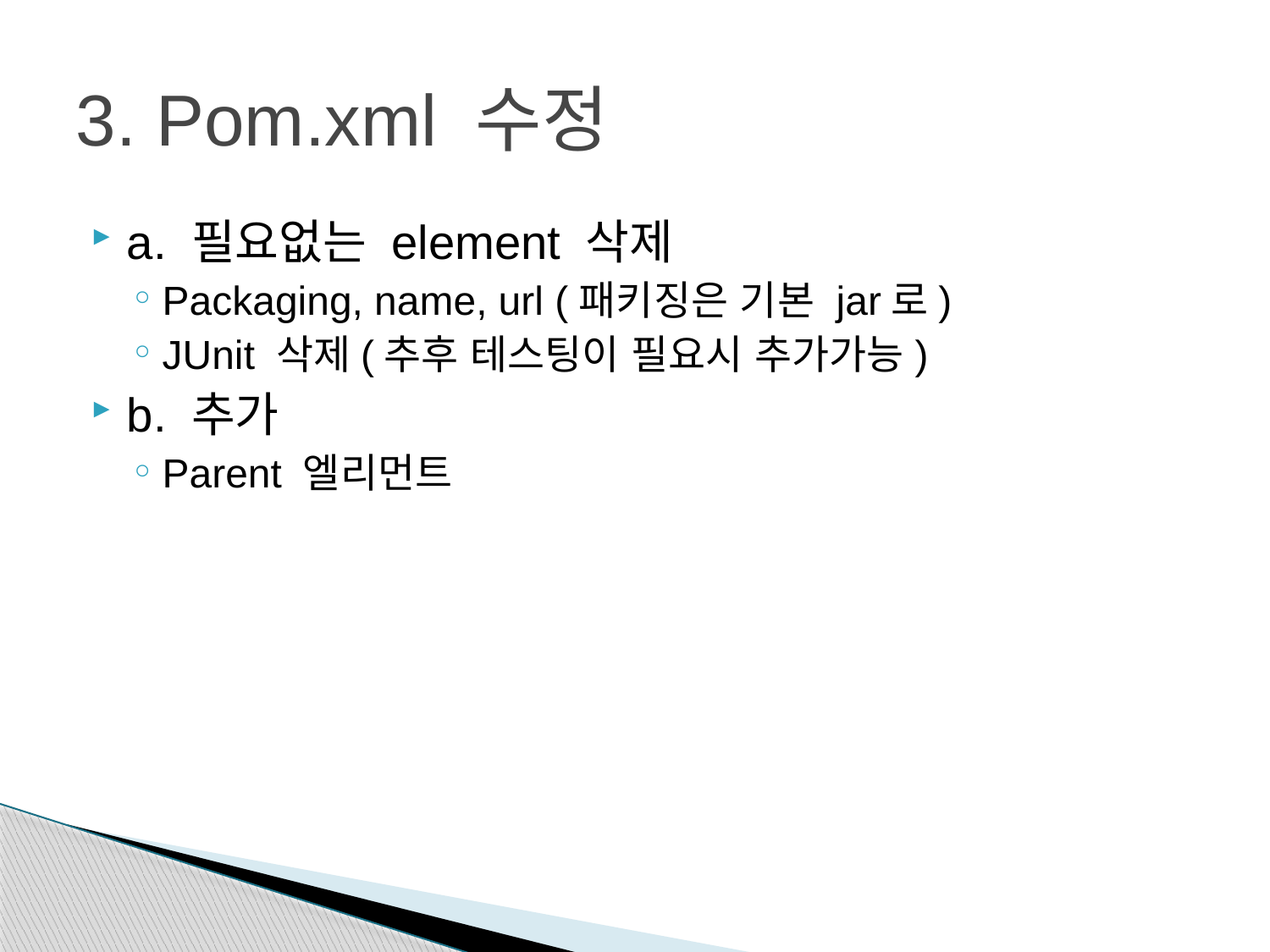

# 3. Pom.xml 수정
a. 필요없는 element 삭제
Packaging, name, url (패키징은 기본 jar로)
JUnit 삭제(추후 테스팅이 필요시 추가가능)
b. 추가
Parent 엘리먼트